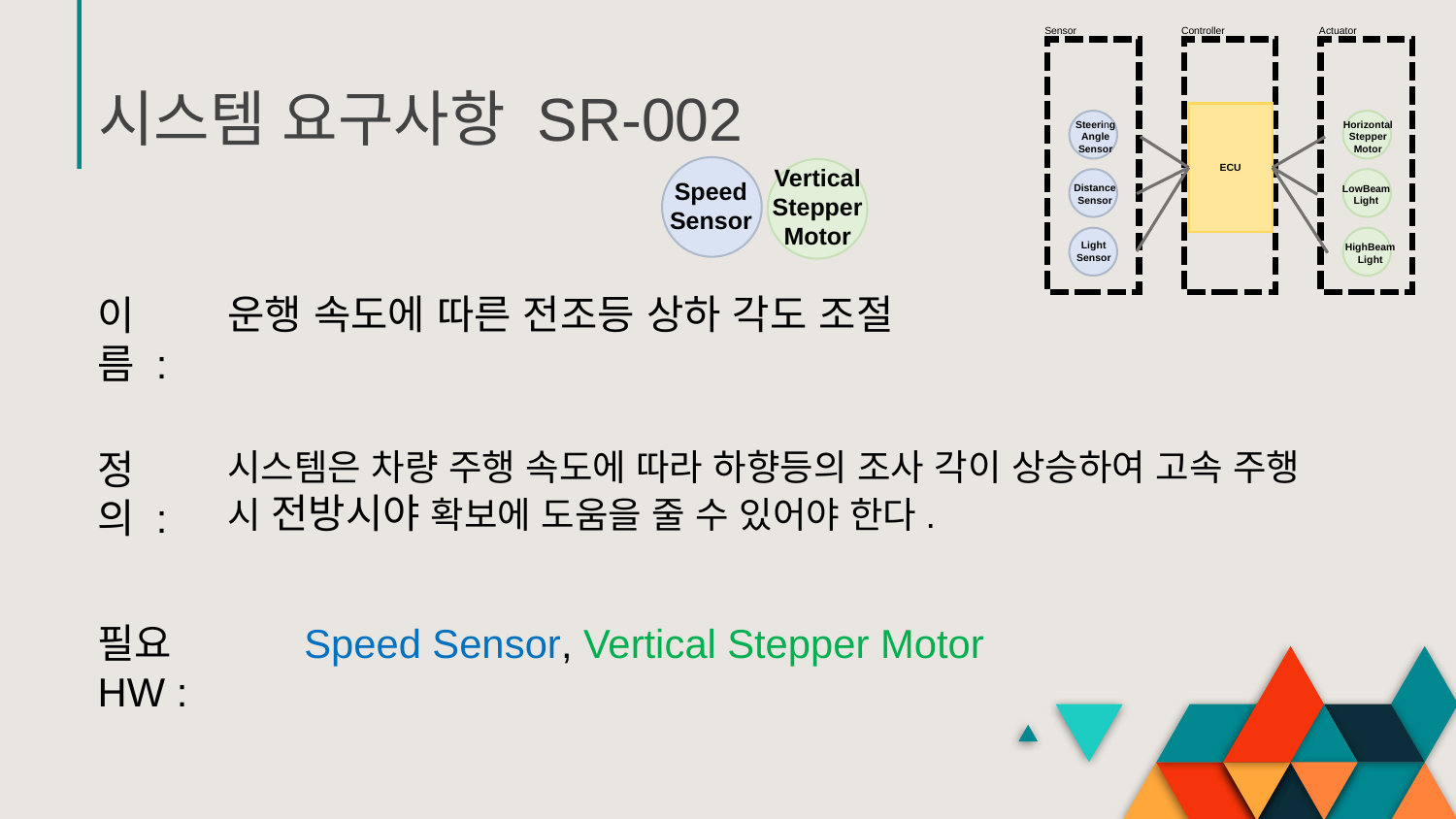

Sensor
Controller
Actuator

# 시스템 요구사항 SR-002
ECU

Steering
Angle
Sensor
Horizontal
Stepper
Motor
Vertical
Stepper
Motor

Speed
Sensor

Distance
Sensor
LowBeam
Light

Light
Sensor
HighBeam
Light
운행 속도에 따른 전조등 상하 각도 조절
이름 :
시스템은 차량 주행 속도에 따라 하향등의 조사 각이 상승하여 고속 주행 시 전방시야 확보에 도움을 줄 수 있어야 한다.
정의 :
필요 HW :
Speed Sensor, Vertical Stepper Motor